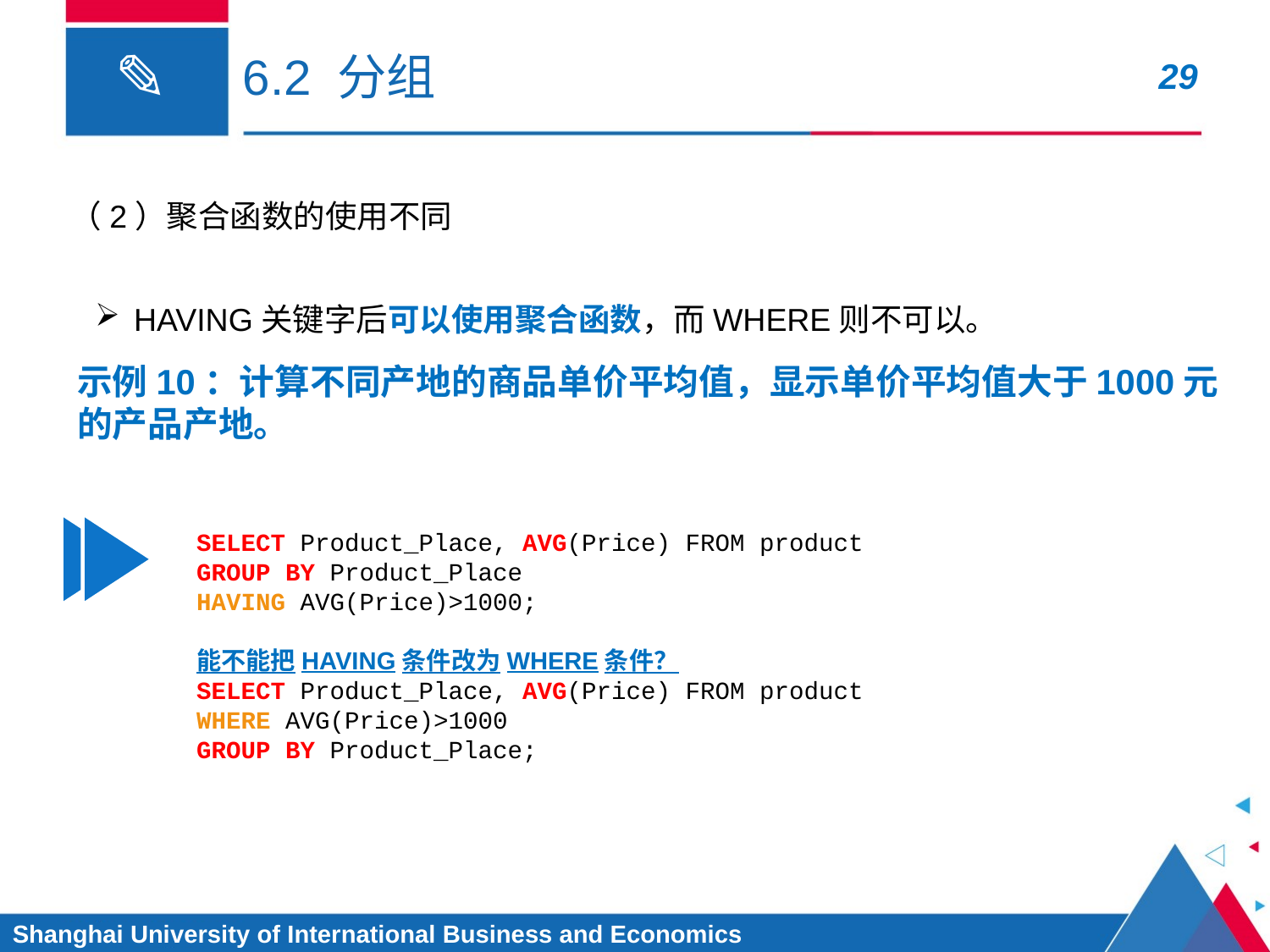

# 6.2 分组
（2）聚合函数的使用不同
 HAVING关键字后可以使用聚合函数，而WHERE则不可以。
示例10：计算不同产地的商品单价平均值，显示单价平均值大于1000元的产品产地。

SELECT Product_Place, AVG(Price) FROM product
GROUP BY Product_Place
HAVING AVG(Price)>1000;

能不能把HAVING条件改为WHERE条件？
SELECT Product_Place, AVG(Price) FROM product
WHERE AVG(Price)>1000
GROUP BY Product_Place;